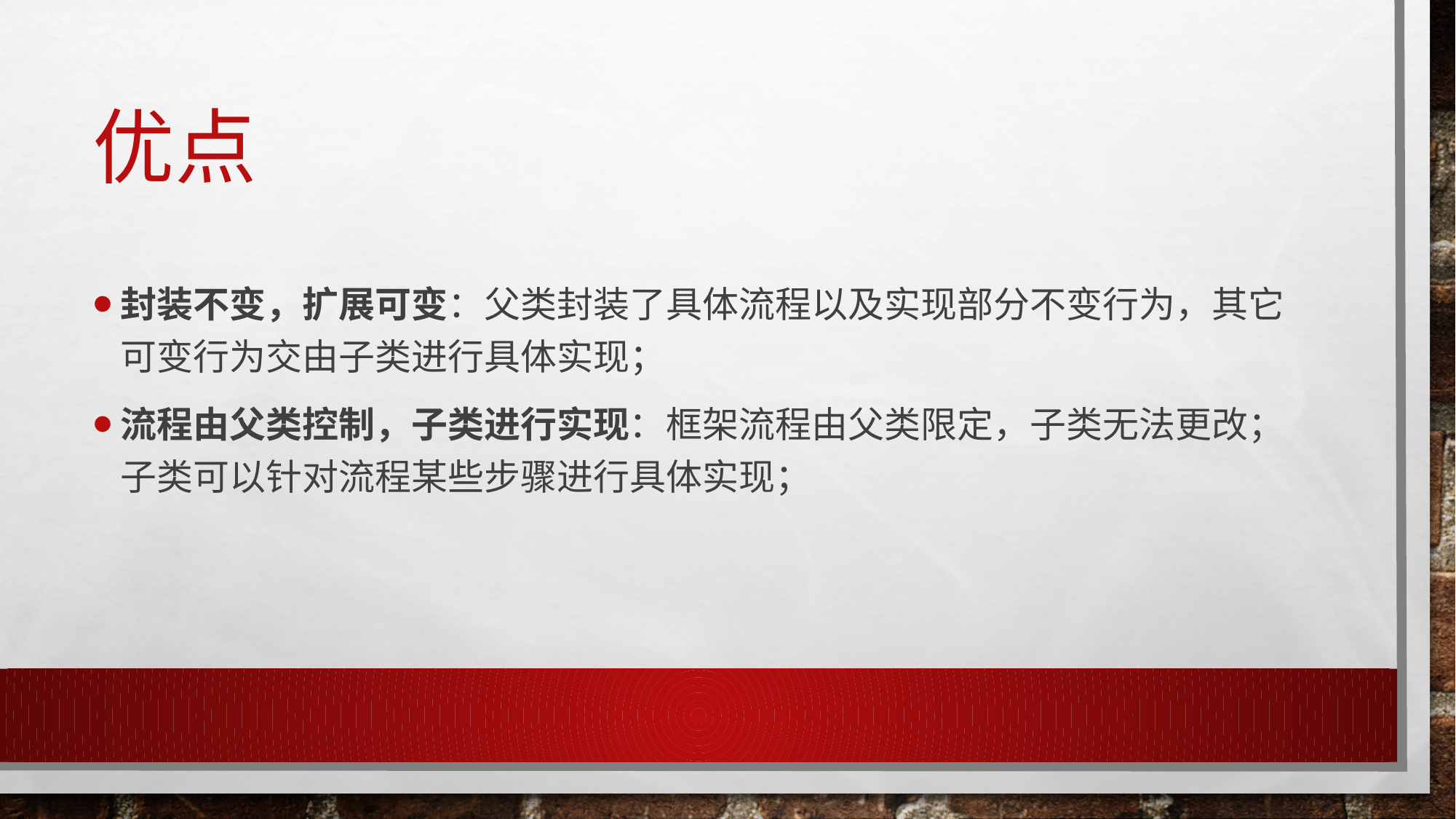

# 优点
封装不变，扩展可变：父类封装了具体流程以及实现部分不变行为，其它可变行为交由子类进行具体实现；
流程由父类控制，子类进行实现：框架流程由父类限定，子类无法更改；子类可以针对流程某些步骤进行具体实现；